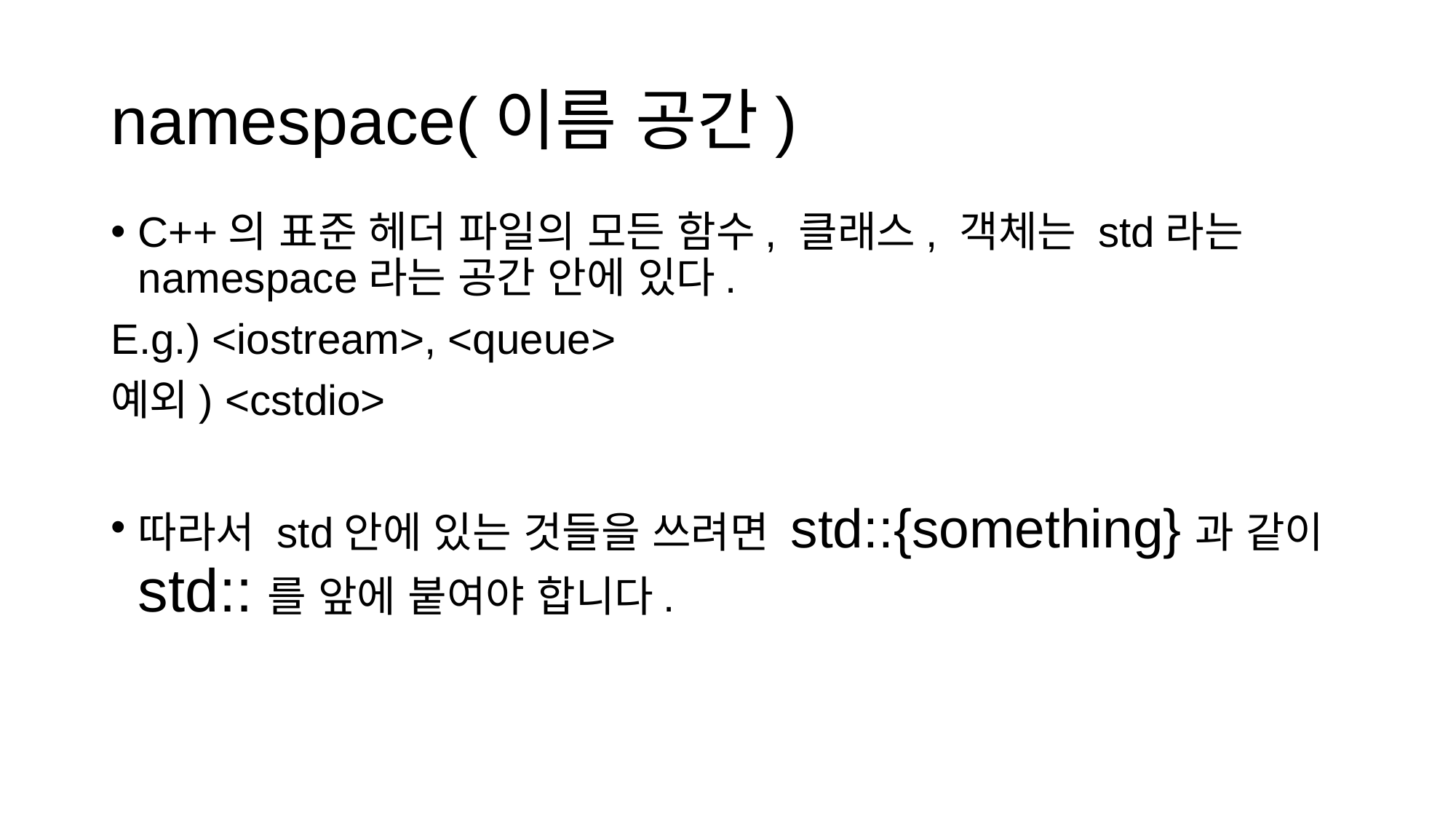

# namespace(이름 공간)
C++의 표준 헤더 파일의 모든 함수, 클래스, 객체는 std라는 namespace라는 공간 안에 있다.
E.g.) <iostream>, <queue>
예외) <cstdio>

따라서 std안에 있는 것들을 쓰려면 std::{something}과 같이 std::를 앞에 붙여야 합니다.